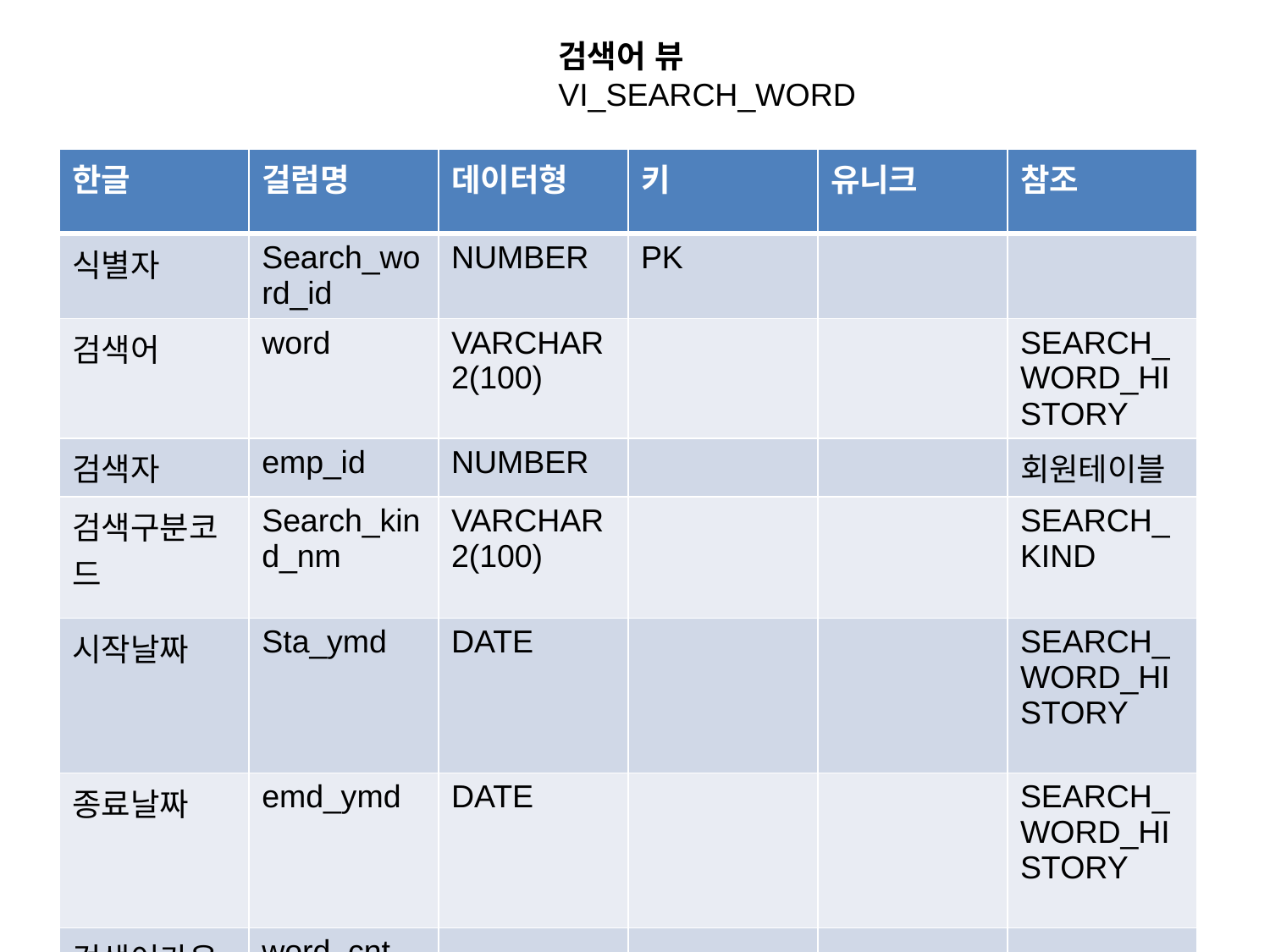

검색어 뷰
VI_SEARCH_WORD

| 한글 | 걸럼명 | 데이터형 | 키 | 유니크 | 참조 |
| --- | --- | --- | --- | --- | --- |
| 식별자 | Search\_word\_id | NUMBER | PK |  |  |
| 검색어 | word | VARCHAR2(100) |  |  | SEARCH\_WORD\_HISTORY |
| 검색자 | emp\_id | NUMBER |  |  | 회원테이블 |
| 검색구분코드 | Search\_kind\_nm | VARCHAR2(100) |  |  | SEARCH\_KIND |
| 시작날짜 | Sta\_ymd | DATE |  |  | SEARCH\_WORD\_HISTORY |
| 종료날짜 | emd\_ymd | DATE |  |  | SEARCH\_WORD\_HISTORY |
| 검색어카운트 | word\_cnt |  |  |  |  |